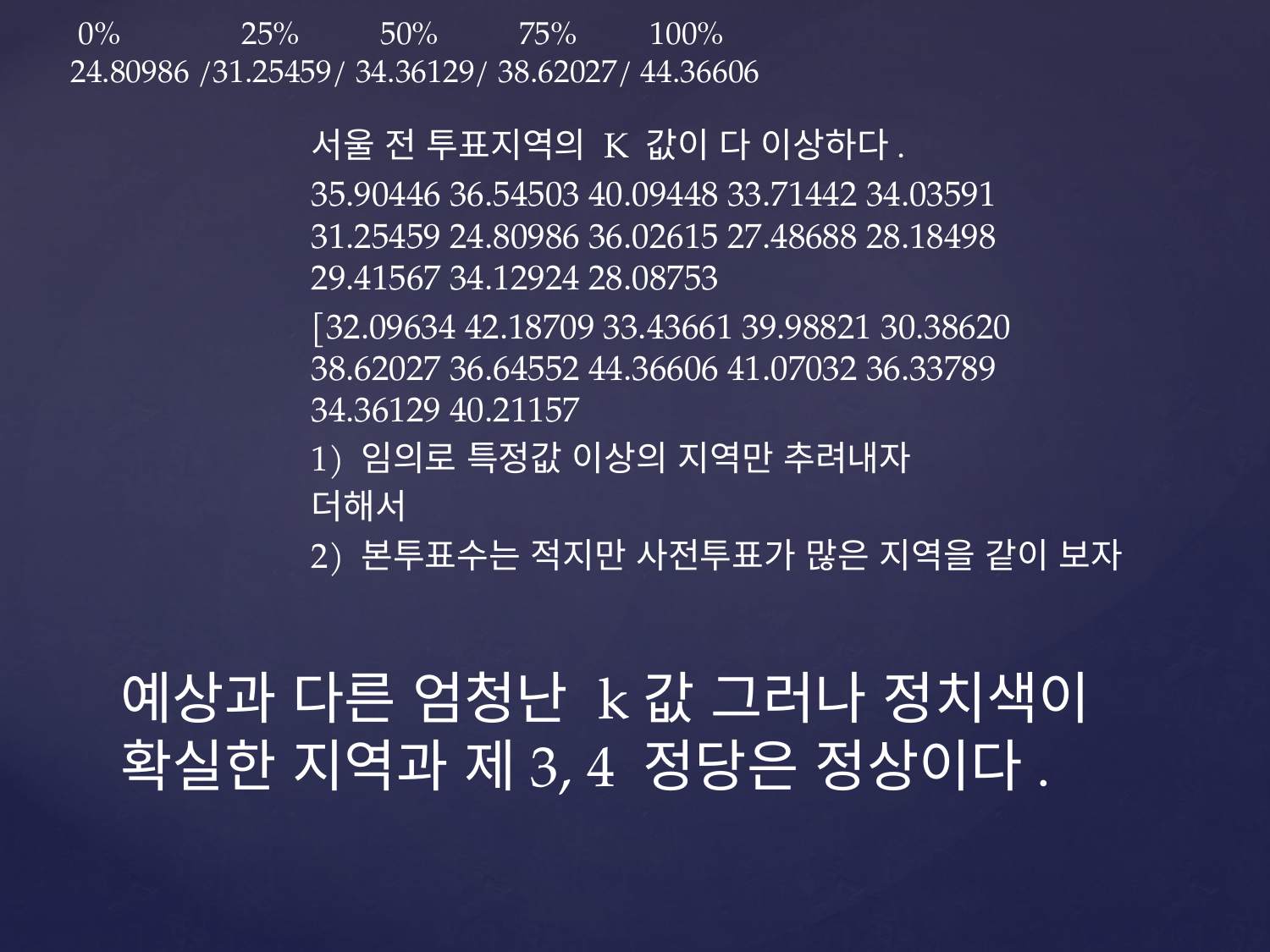

0%               25%          50%          75%         100%
24.80986 /31.25459/ 34.36129/ 38.62027/ 44.36606
서울 전 투표지역의 K 값이 다 이상하다.
35.90446 36.54503 40.09448 33.71442 34.03591 31.25459 24.80986 36.02615 27.48688 28.18498 29.41567 34.12924 28.08753
[32.09634 42.18709 33.43661 39.98821 30.38620 38.62027 36.64552 44.36606 41.07032 36.33789 34.36129 40.21157
1) 임의로 특정값 이상의 지역만 추려내자
더해서
2) 본투표수는 적지만 사전투표가 많은 지역을 같이 보자
# 예상과 다른 엄청난 k값 그러나 정치색이 확실한 지역과 제3, 4 정당은 정상이다.